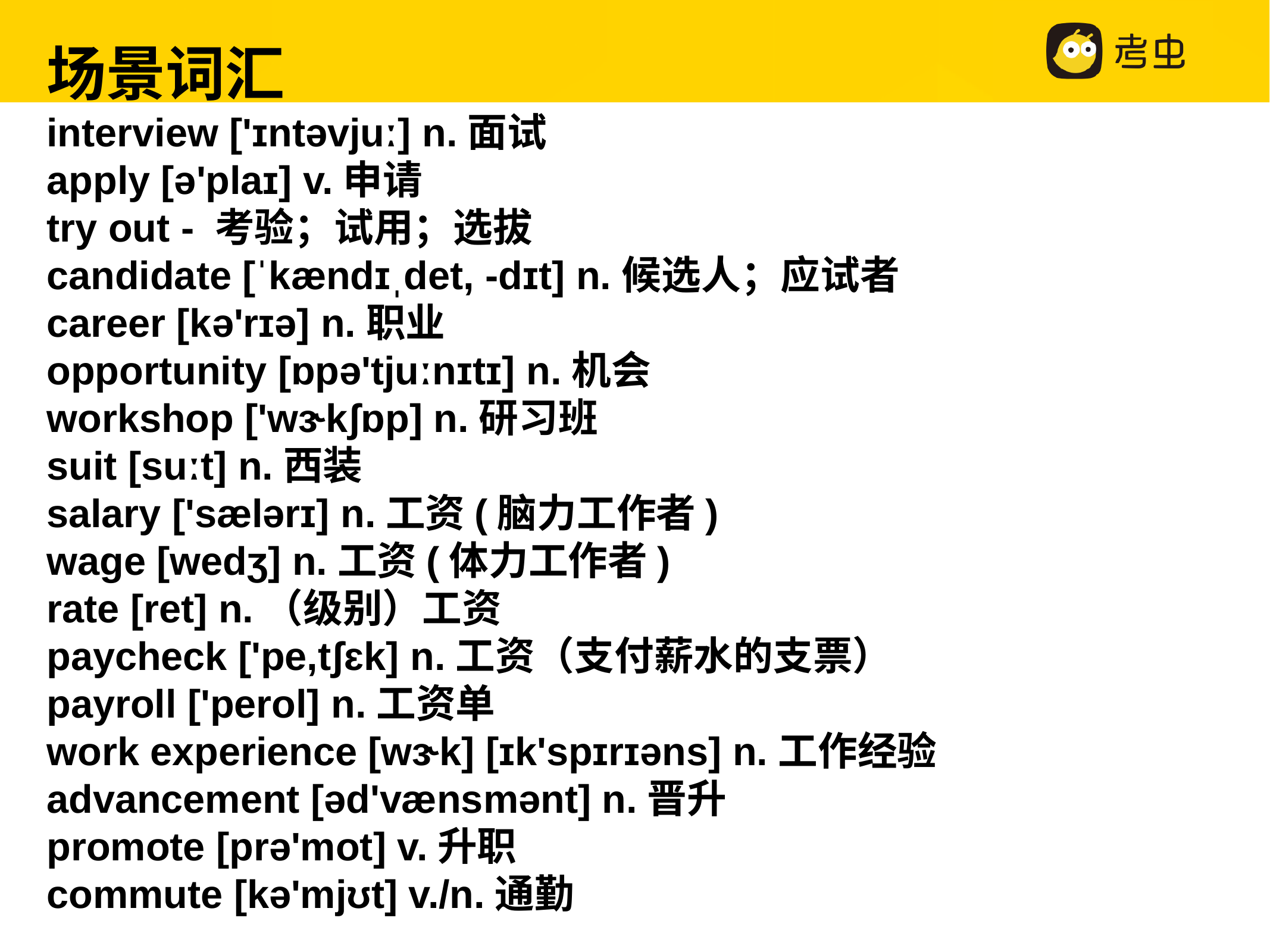

场景词汇
interview ['ɪntəvjuː] n.面试
apply [ə'plaɪ] v.申请
try out - 考验；试用；选拔
candidate [ˈkændɪˌdet, -dɪt] n.候选人；应试者
career [kə'rɪə] n.职业
opportunity [ɒpə'tjuːnɪtɪ] n.机会
workshop ['wɝkʃɒp] n.研习班
suit [suːt] n.西装
salary ['sælərɪ] n.工资(脑力工作者)
wage [wedʒ] n.工资(体力工作者)
rate [ret] n.（级别）工资
paycheck ['pe,tʃɛk] n.工资（支付薪水的支票）
payroll ['perol] n.工资单
work experience [wɝk] [ɪk'spɪrɪəns] n.工作经验
advancement [əd'vænsmənt] n.晋升
promote [prə'mot] v.升职
commute [kə'mjʊt] v./n.通勤